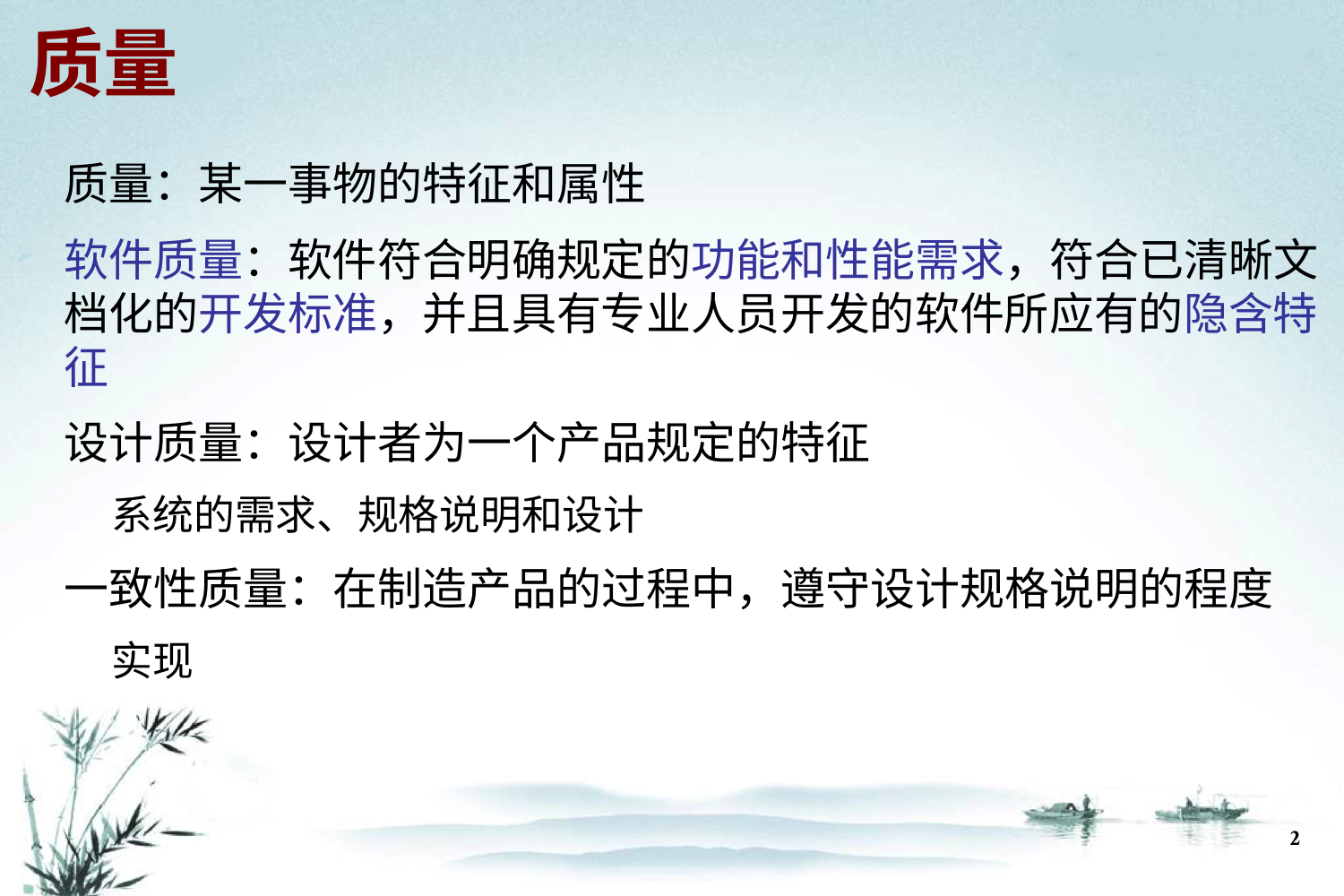

# 质量
质量：某一事物的特征和属性
软件质量：软件符合明确规定的功能和性能需求，符合已清晰文档化的开发标准，并且具有专业人员开发的软件所应有的隐含特征
设计质量：设计者为一个产品规定的特征
系统的需求、规格说明和设计
一致性质量：在制造产品的过程中，遵守设计规格说明的程度
实现
2